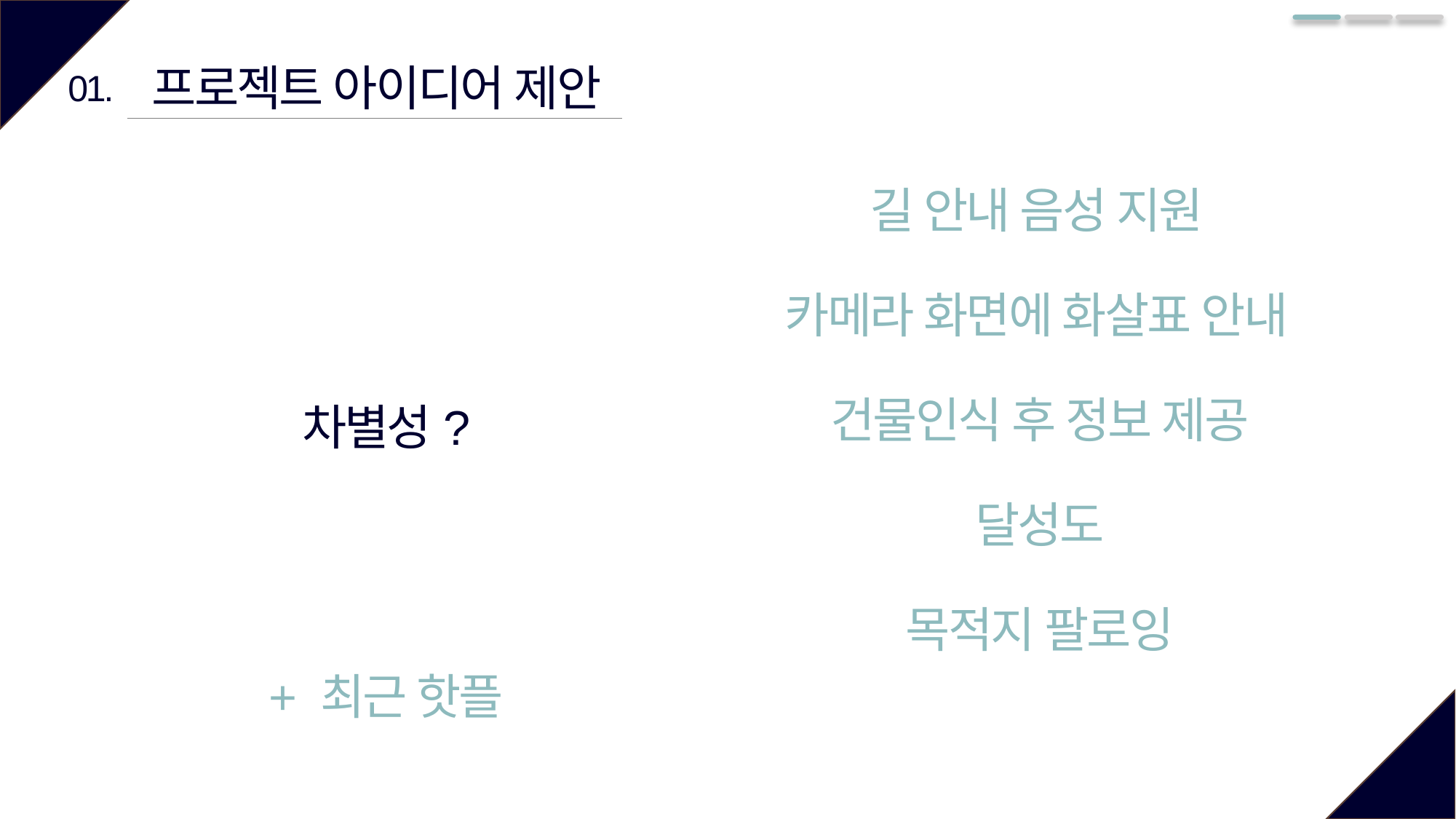

프로젝트 아이디어 제안
01.
길 안내 음성 지원
카메라 화면에 화살표 안내
건물인식 후 정보 제공
차별성?
달성도
목적지 팔로잉
+ 최근 핫플